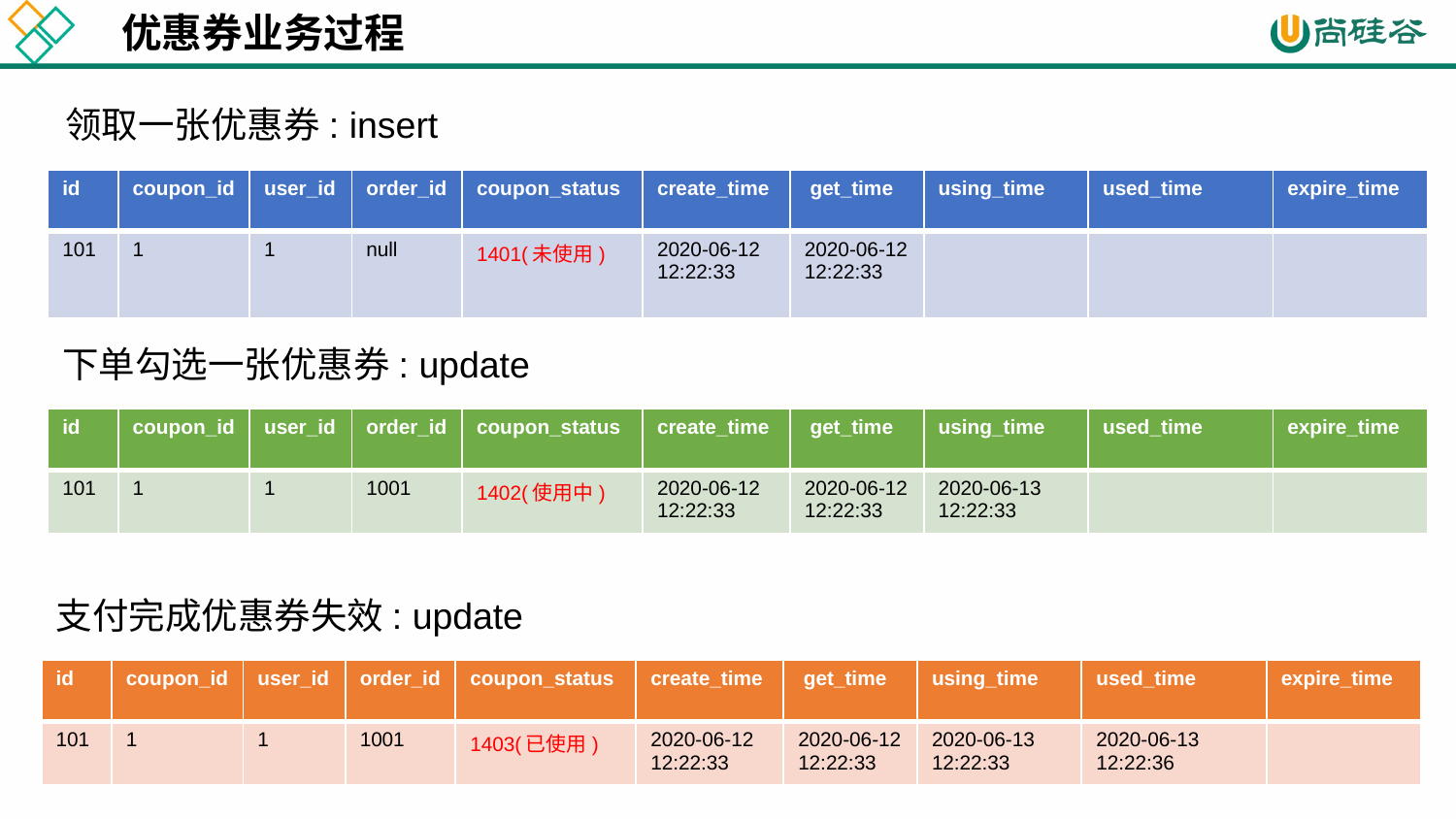

优惠券业务过程
领取一张优惠券: insert
| id | coupon\_id | user\_id | order\_id | coupon\_status | create\_time | get\_time | using\_time | used\_time | expire\_time |
| --- | --- | --- | --- | --- | --- | --- | --- | --- | --- |
| 101 | 1 | 1 | null | 1401(未使用) | 2020-06-12 12:22:33 | 2020-06-12 12:22:33 |  |  |  |
下单勾选一张优惠券: update
| id | coupon\_id | user\_id | order\_id | coupon\_status | create\_time | get\_time | using\_time | used\_time | expire\_time |
| --- | --- | --- | --- | --- | --- | --- | --- | --- | --- |
| 101 | 1 | 1 | 1001 | 1402(使用中) | 2020-06-12 12:22:33 | 2020-06-12 12:22:33 | 2020-06-13 12:22:33 |  |  |
支付完成优惠券失效: update
| id | coupon\_id | user\_id | order\_id | coupon\_status | create\_time | get\_time | using\_time | used\_time | expire\_time |
| --- | --- | --- | --- | --- | --- | --- | --- | --- | --- |
| 101 | 1 | 1 | 1001 | 1403(已使用) | 2020-06-12 12:22:33 | 2020-06-12 12:22:33 | 2020-06-13 12:22:33 | 2020-06-13 12:22:36 |  |